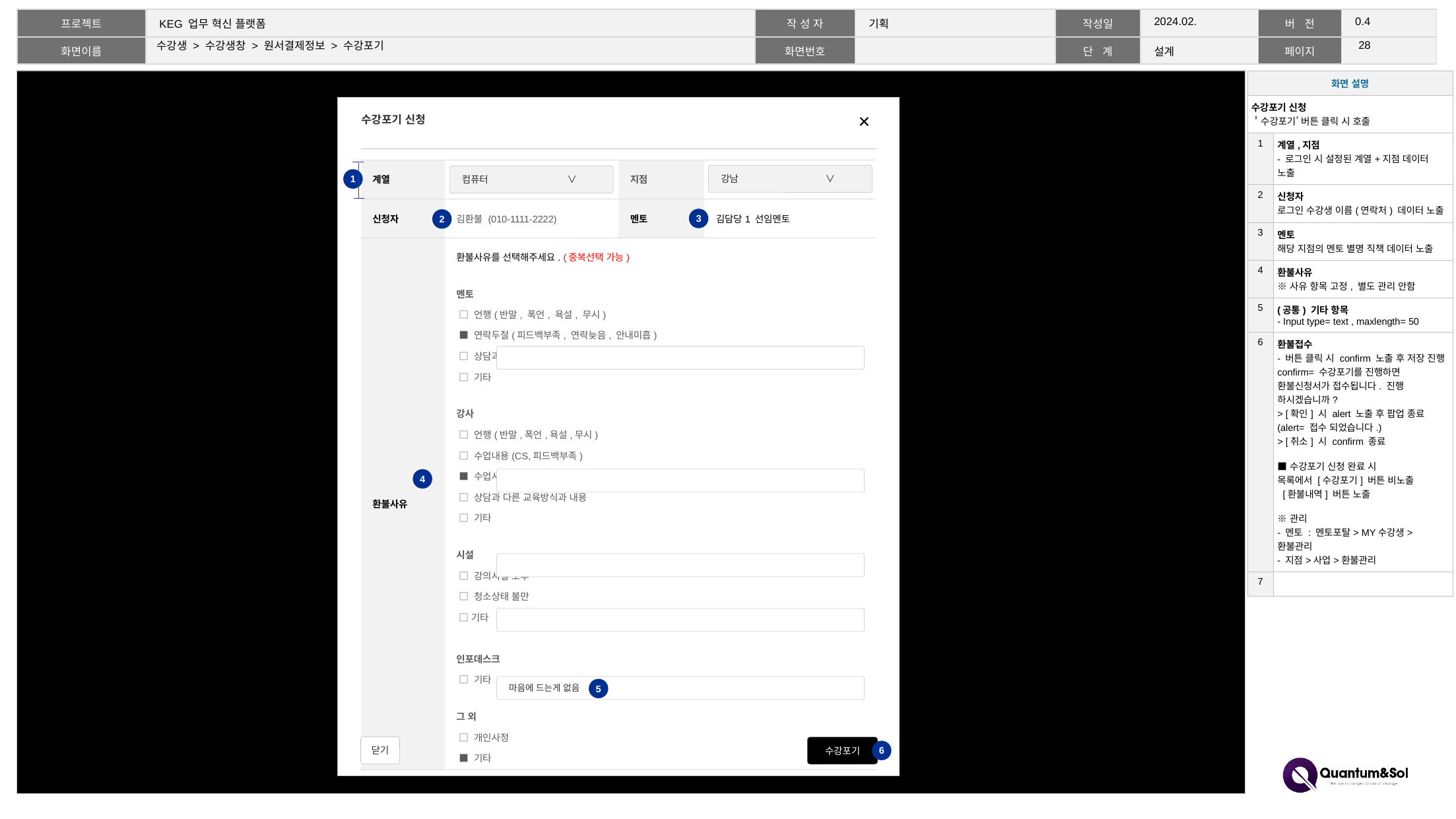

28

# 수강생 > 수강생창 > 원서결제정보 > 수강포기
| 화면 설명 |  |
| --- | --- |
| 수강포기 신청 ＇수강포기’ 버튼 클릭 시 호출 |  |
| 1 | 계열,지점 - 로그인 시 설정된 계열+지점 데이터 노출 |
| 2 | 신청자 로그인 수강생 이름(연락처) 데이터 노출 |
| 3 | 멘토 해당 지점의 멘토 별명 직책 데이터 노출 |
| 4 | 환불사유 ※사유 항목 고정, 별도 관리 안함 |
| 5 | (공통) 기타 항목 - Input type= text , maxlength= 50 |
| 6 | 환불접수 - 버튼 클릭 시 confirm 노출 후 저장 진행 confirm= 수강포기를 진행하면 환불신청서가 접수됩니다. 진행 하시겠습니까? > [확인] 시 alert 노출 후 팝업 종료 (alert= 접수 되었습니다.) > [취소] 시 confirm 종료 ■수강포기 신청 완료 시 목록에서 [수강포기] 버튼 비노출 [환불내역] 버튼 노출 ※관리 - 멘토 : 멘토포탈> MY수강생>환불관리 - 지점>사업>환불관리 |
| 7 |  |
수강포기 신청
| 계열 |  | 지점 |  |
| --- | --- | --- | --- |
| 신청자 | 김환불 (010-1111-2222) | 멘토 | 김담당1 선임멘토 |
| 환불사유 | 환불사유를 선택해주세요. (중복선택 가능) 멘토 □ 언행(반말, 폭언, 욕설, 무시) ■ 연락두절(피드백부족, 연락늦음, 안내미흡) □ 상담과 다른 수업 내용 □ 기타 강사 □ 언행(반말,폭언,욕설,무시) □ 수업내용(CS,피드백부족) ■ 수업시간 미준수(지각/조기종료) □ 상담과 다른 교육방식과 내용 □ 기타 시설 □ 강의시설 노후 □ 청소상태 불만 □ 기타 인포데스크 □ 기타 그 외 □ 개인사정 ■ 기타 |  |  |
강남                                 ∨
컴퓨터                              ∨
1
3
2

4

마음에 드는게 없음
5
닫기
수강포기
6